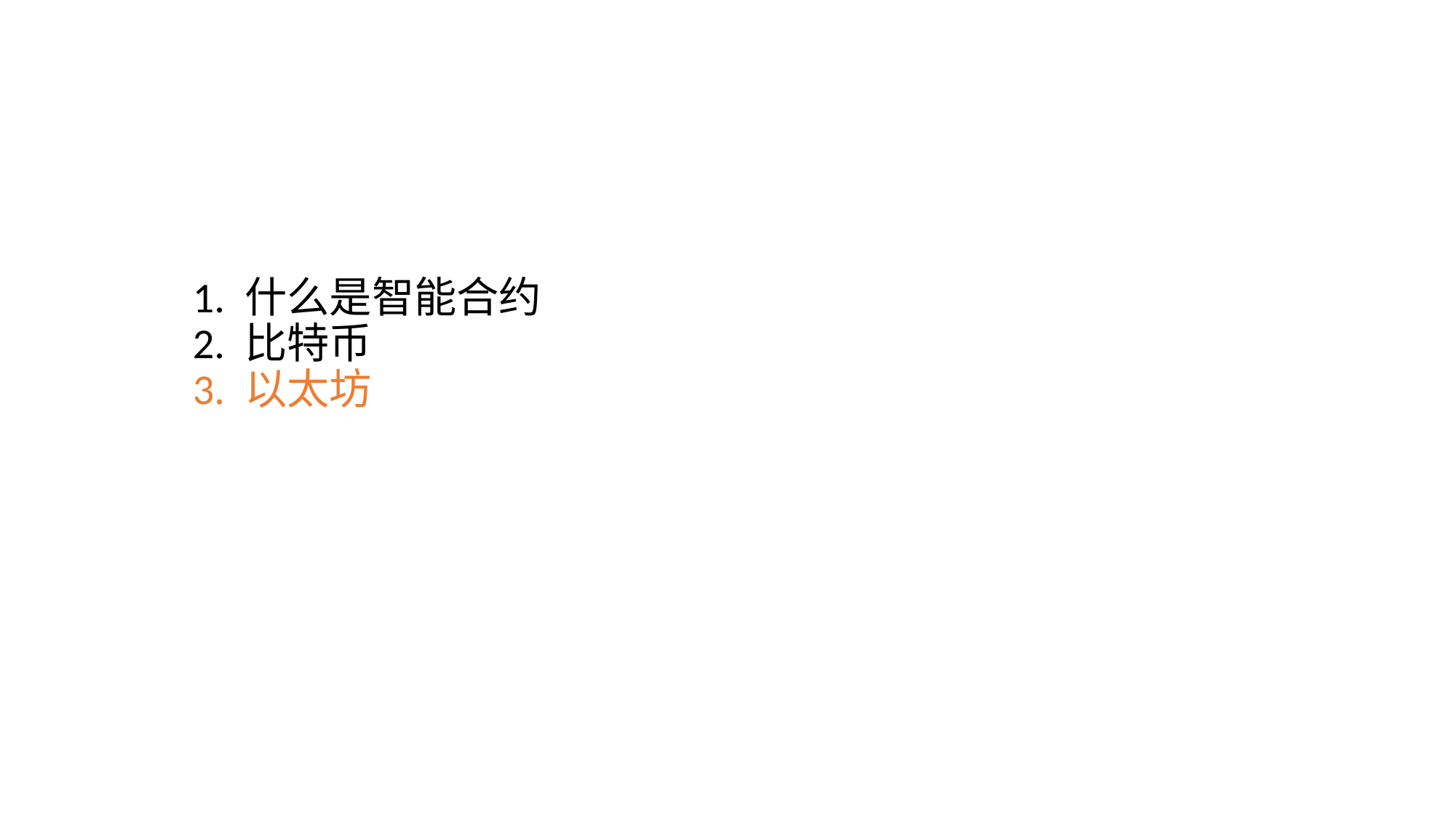

# 1. 什么是智能合约 2. 比特币 3. 以太坊